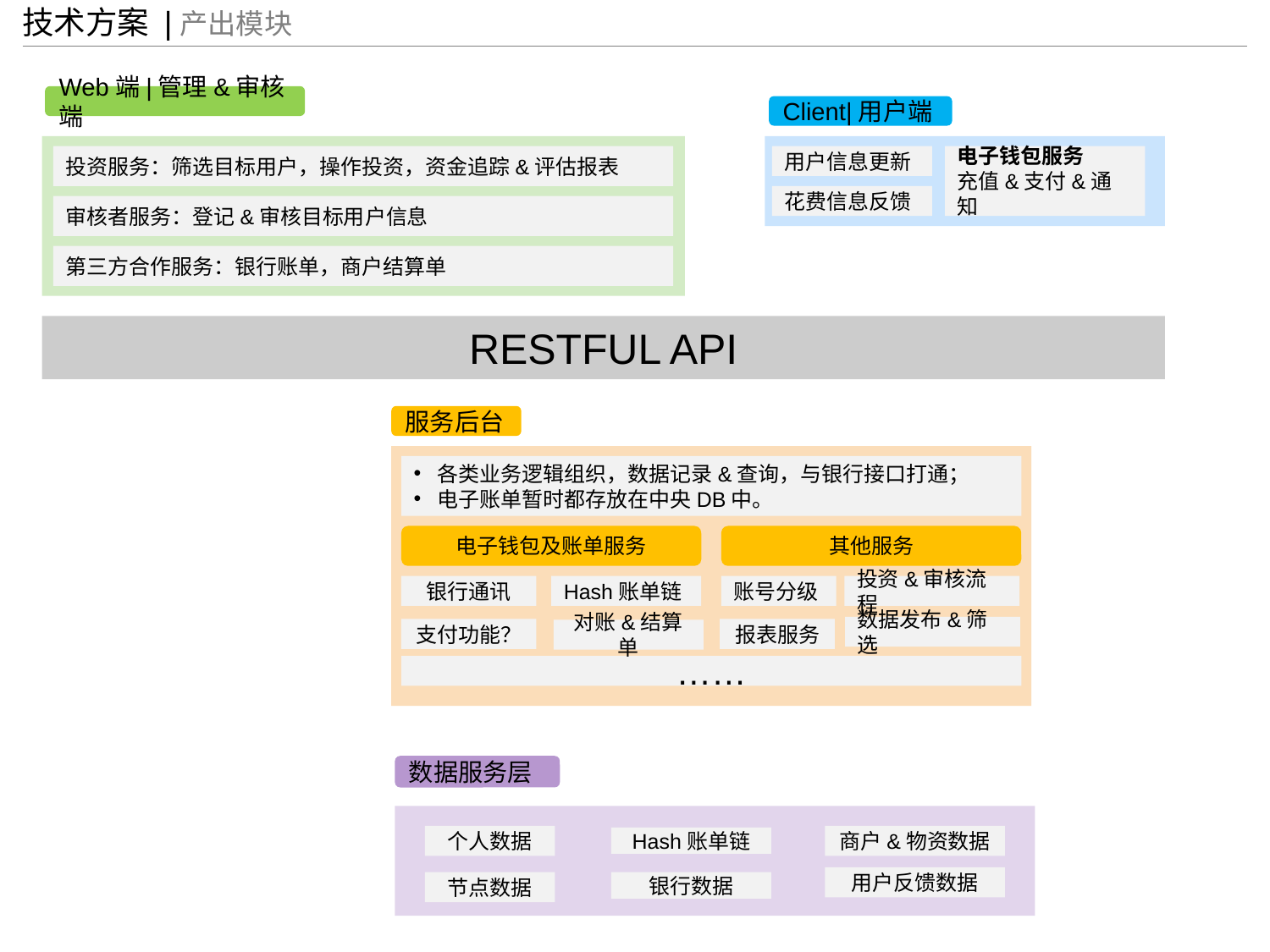

技术方案 |产出模块
Web端|管理&审核端
Client|用户端

投资服务：筛选目标用户，操作投资，资金追踪&评估报表
审核者服务：登记&审核目标用户信息
第三方合作服务：银行账单，商户结算单

用户信息更新
电子钱包服务
充值&支付&通知
花费信息反馈
RESTFUL API
服务后台

各类业务逻辑组织，数据记录&查询，与银行接口打通；
电子账单暂时都存放在中央DB中。
电子钱包及账单服务
其他服务
银行通讯
Hash账单链
账号分级
投资&审核流程
报表服务
……
数据发布&筛选
支付功能？
对账&结算单
数据服务层

个人数据
商户&物资数据
Hash账单链
用户反馈数据
节点数据
银行数据